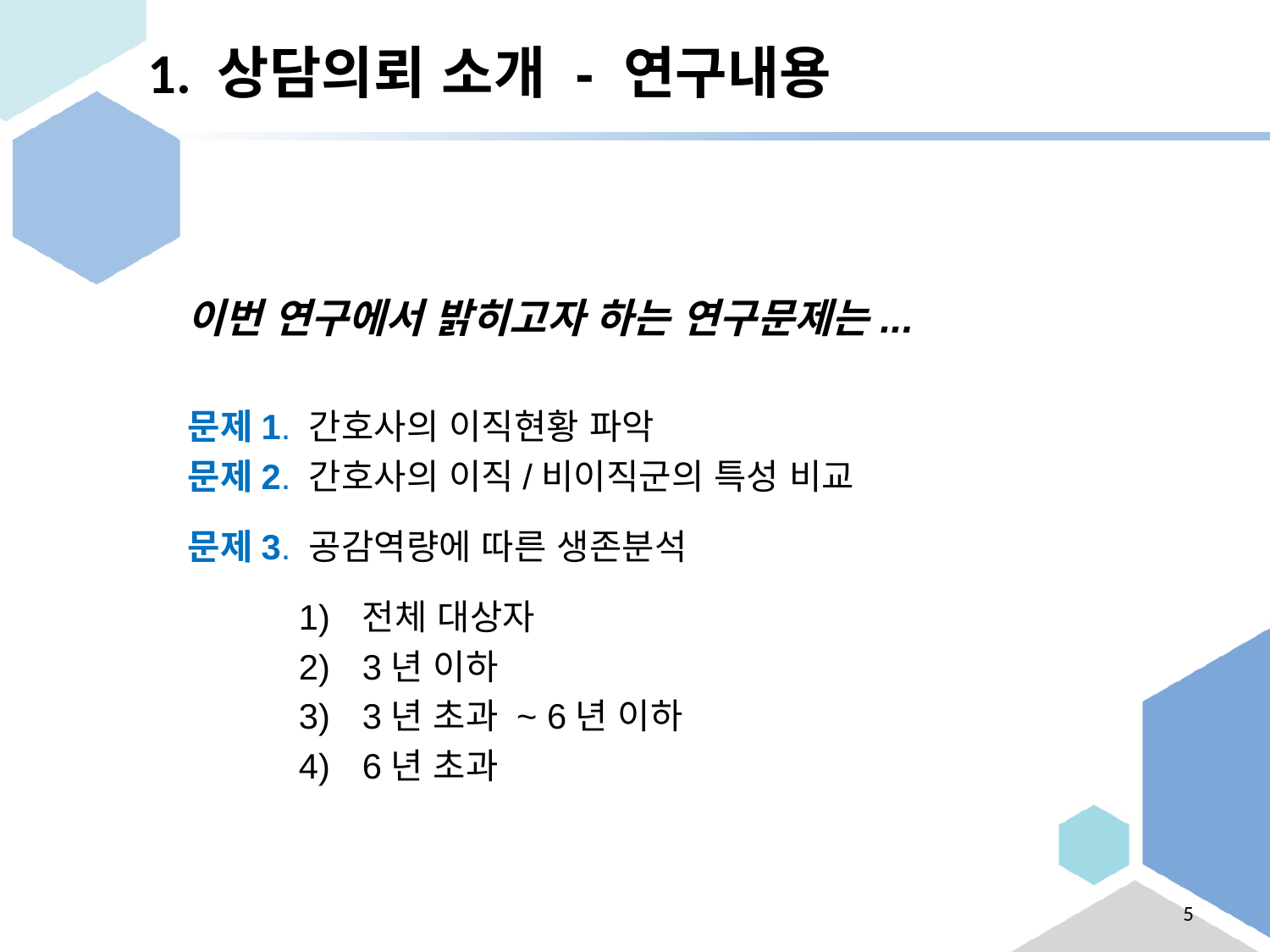

# 1. 상담의뢰 소개 - 연구내용
이번 연구에서 밝히고자 하는 연구문제는...

문제1. 간호사의 이직현황 파악
문제2. 간호사의 이직/비이직군의 특성 비교
문제3. 공감역량에 따른 생존분석
전체 대상자
3년 이하
3년 초과 ~ 6년 이하
6년 초과
5